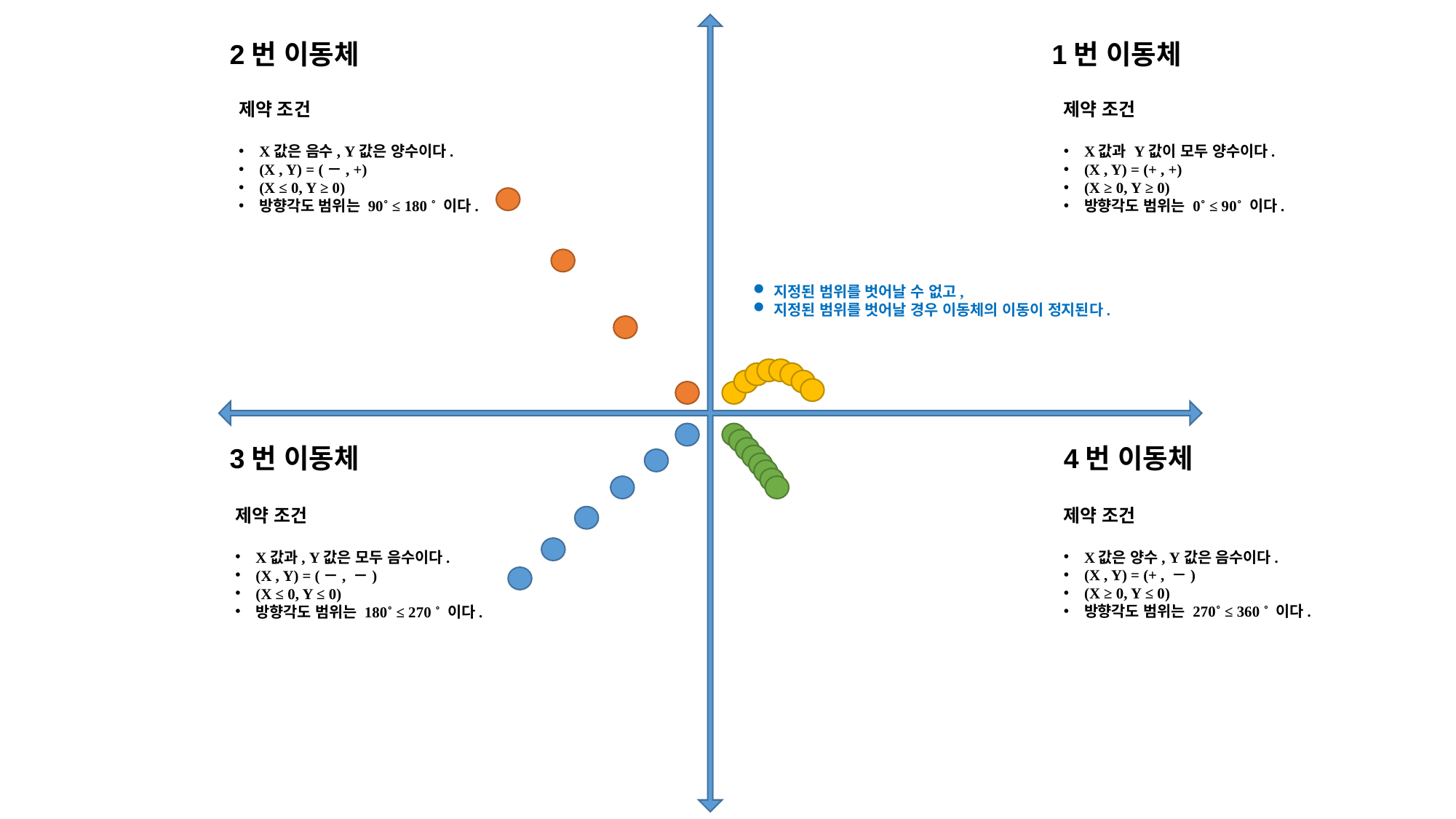

2번 이동체
1번 이동체
제약 조건

X값은 음수, Y값은 양수이다.
(X , Y) = (－, +)
(X ≤ 0, Y ≥ 0)
방향각도 범위는 90˚ ≤ 180 ˚ 이다.

제약 조건

X값과 Y값이 모두 양수이다.
(X , Y) = (+ , +)
(X ≥ 0, Y ≥ 0)
방향각도 범위는 0˚ ≤ 90˚ 이다.

지정된 범위를 벗어날 수 없고,
지정된 범위를 벗어날 경우 이동체의 이동이 정지된다.

3번 이동체
4번 이동체

제약 조건

X값과, Y값은 모두 음수이다.
(X , Y) = (－, －)
(X ≤ 0, Y ≤ 0)
방향각도 범위는 180˚ ≤ 270 ˚ 이다.

제약 조건

X값은 양수, Y값은 음수이다.
(X , Y) = (+ , －)
(X ≥ 0, Y ≤ 0)
방향각도 범위는 270˚ ≤ 360 ˚ 이다.